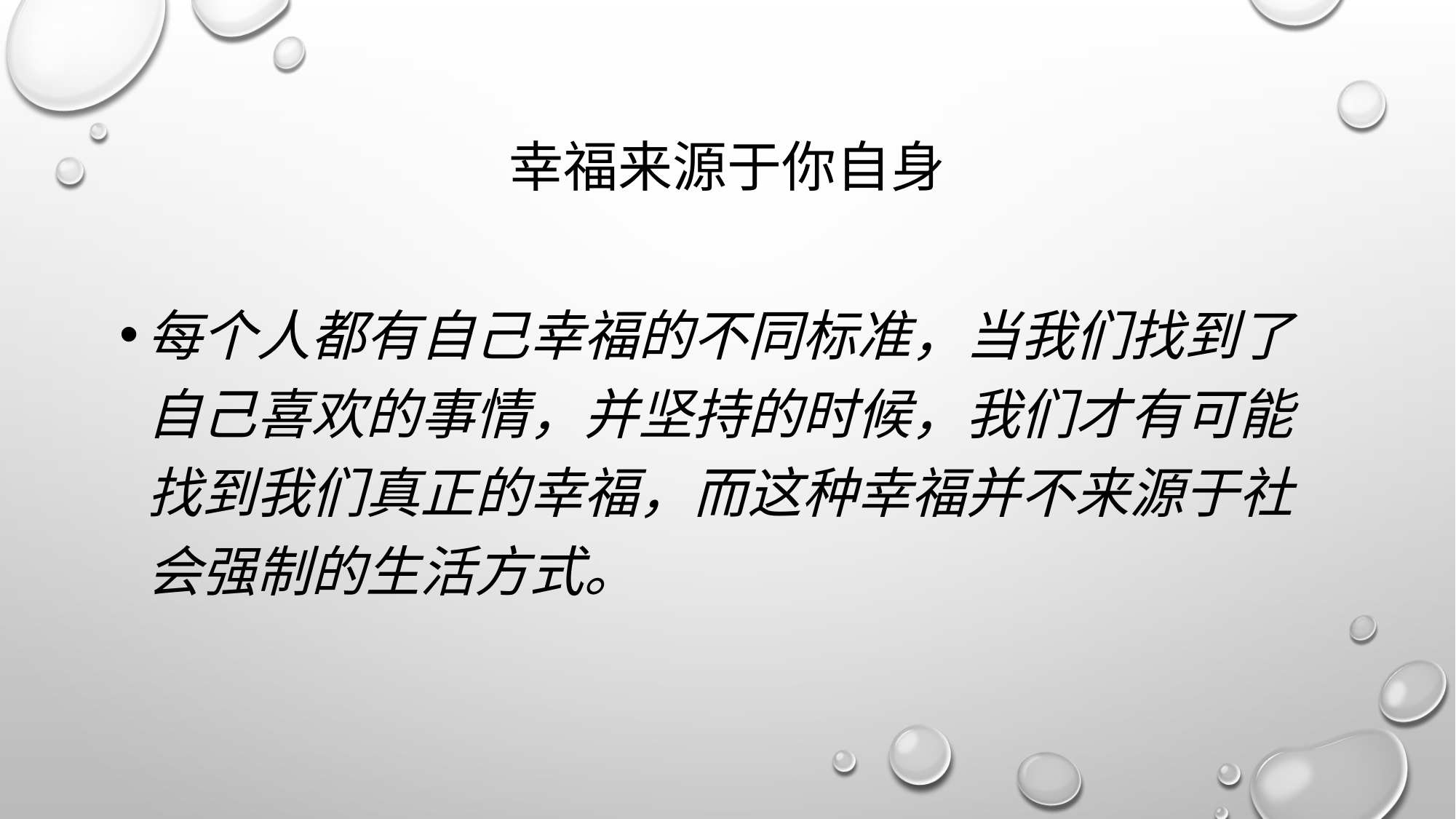

# 幸福来源于你自身
每个人都有自己幸福的不同标准，当我们找到了自己喜欢的事情，并坚持的时候，我们才有可能找到我们真正的幸福，而这种幸福并不来源于社会强制的生活方式。